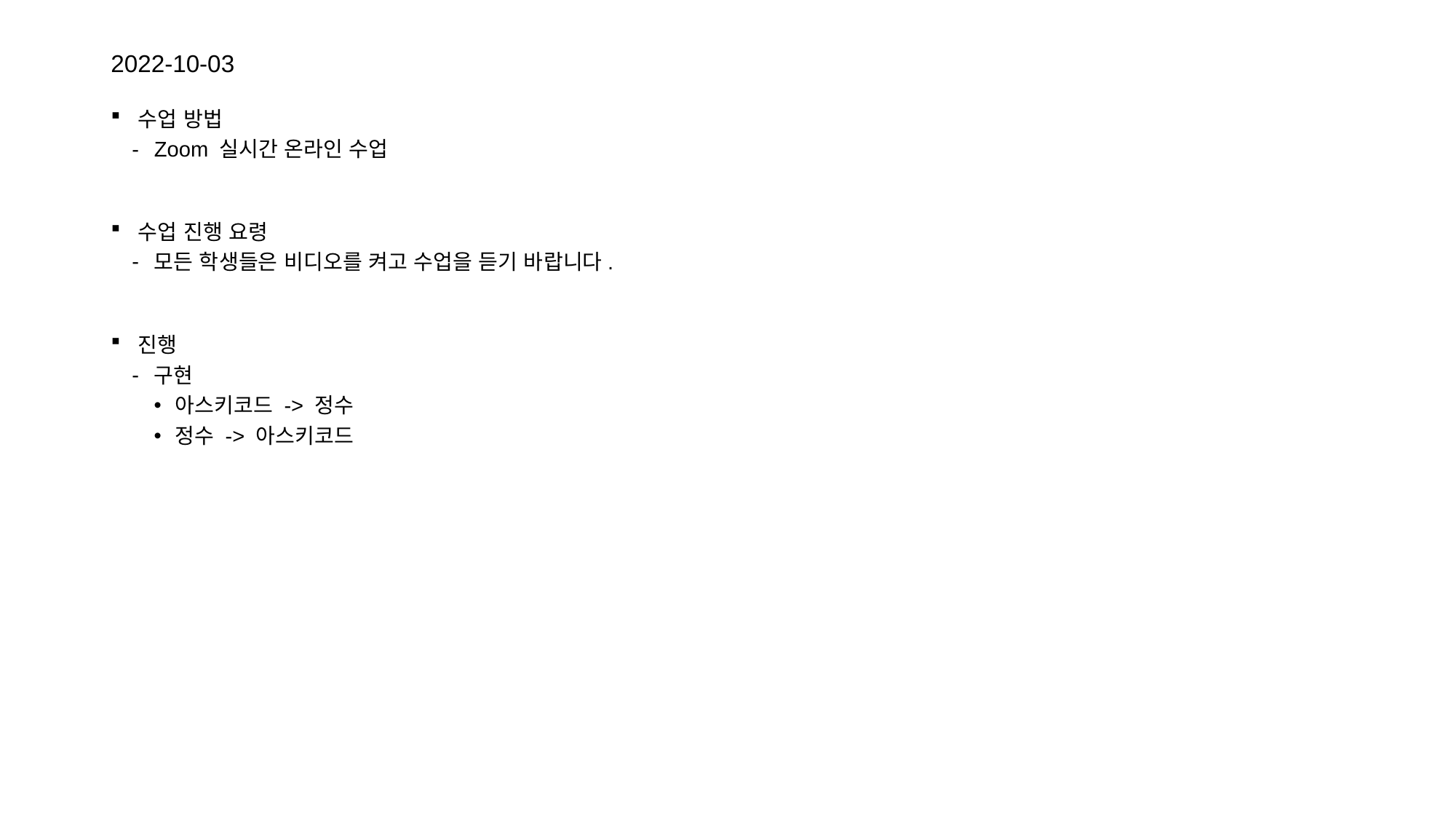

# 2022-10-03

수업 방법
Zoom 실시간 온라인 수업

수업 진행 요령
모든 학생들은 비디오를 켜고 수업을 듣기 바랍니다.

진행
구현
아스키코드 -> 정수
정수 -> 아스키코드